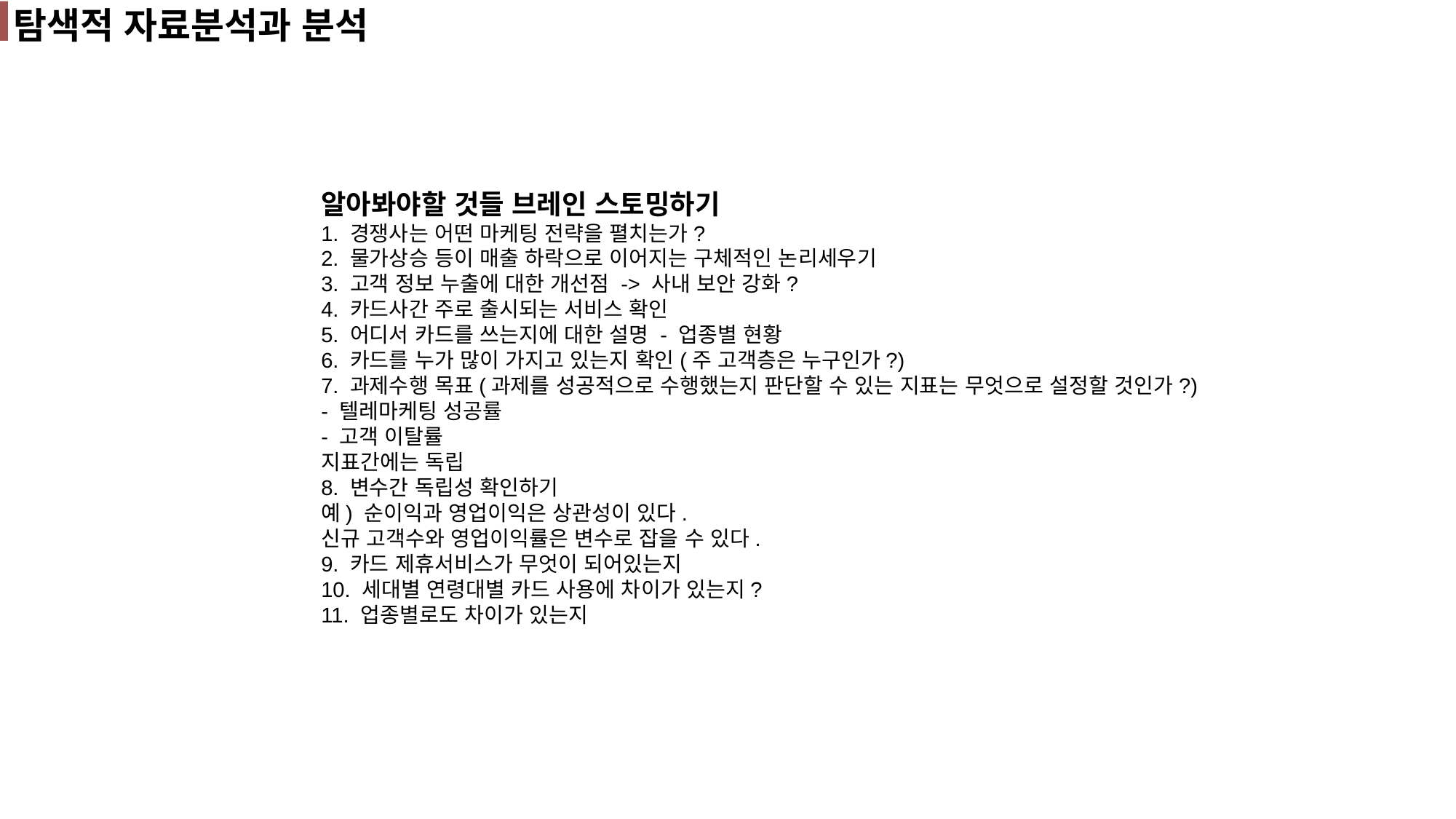

탐색적 자료분석과 분석

알아봐야할 것들 브레인 스토밍하기
1. 경쟁사는 어떤 마케팅 전략을 펼치는가?
2. 물가상승 등이 매출 하락으로 이어지는 구체적인 논리세우기
3. 고객 정보 누출에 대한 개선점 -> 사내 보안 강화?
4. 카드사간 주로 출시되는 서비스 확인
5. 어디서 카드를 쓰는지에 대한 설명 - 업종별 현황
6. 카드를 누가 많이 가지고 있는지 확인(주 고객층은 누구인가?)
7. 과제수행 목표(과제를 성공적으로 수행했는지 판단할 수 있는 지표는 무엇으로 설정할 것인가?)
- 텔레마케팅 성공률
- 고객 이탈률
지표간에는 독립
8. 변수간 독립성 확인하기
예) 순이익과 영업이익은 상관성이 있다.
신규 고객수와 영업이익률은 변수로 잡을 수 있다.
9. 카드 제휴서비스가 무엇이 되어있는지
10. 세대별 연령대별 카드 사용에 차이가 있는지?
11. 업종별로도 차이가 있는지